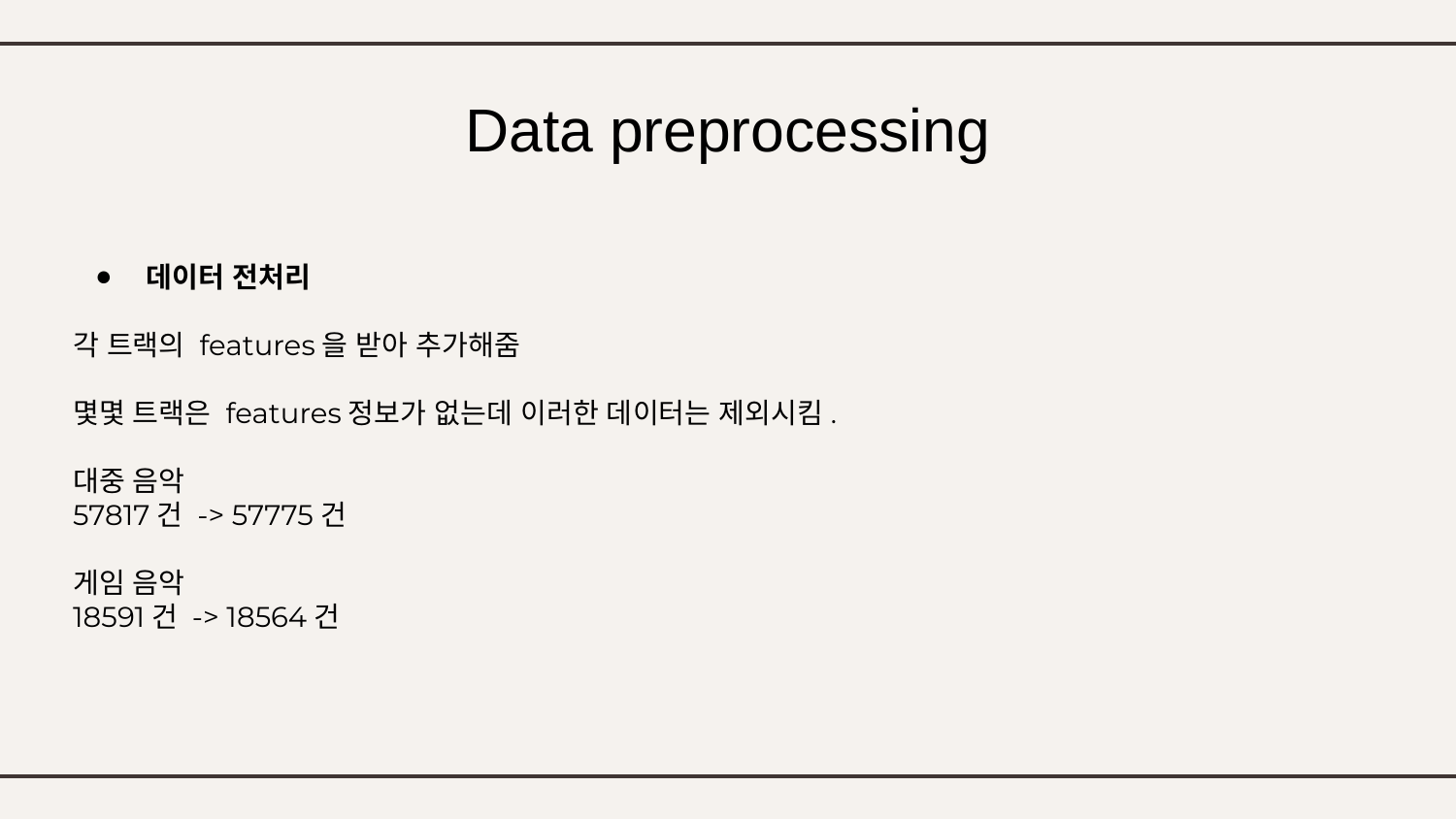

# Data preprocessing
데이터 전처리

각 트랙의 features을 받아 추가해줌

몇몇 트랙은 features정보가 없는데 이러한 데이터는 제외시킴.

대중 음악
57817건 -> 57775건

게임 음악
18591건 -> 18564건